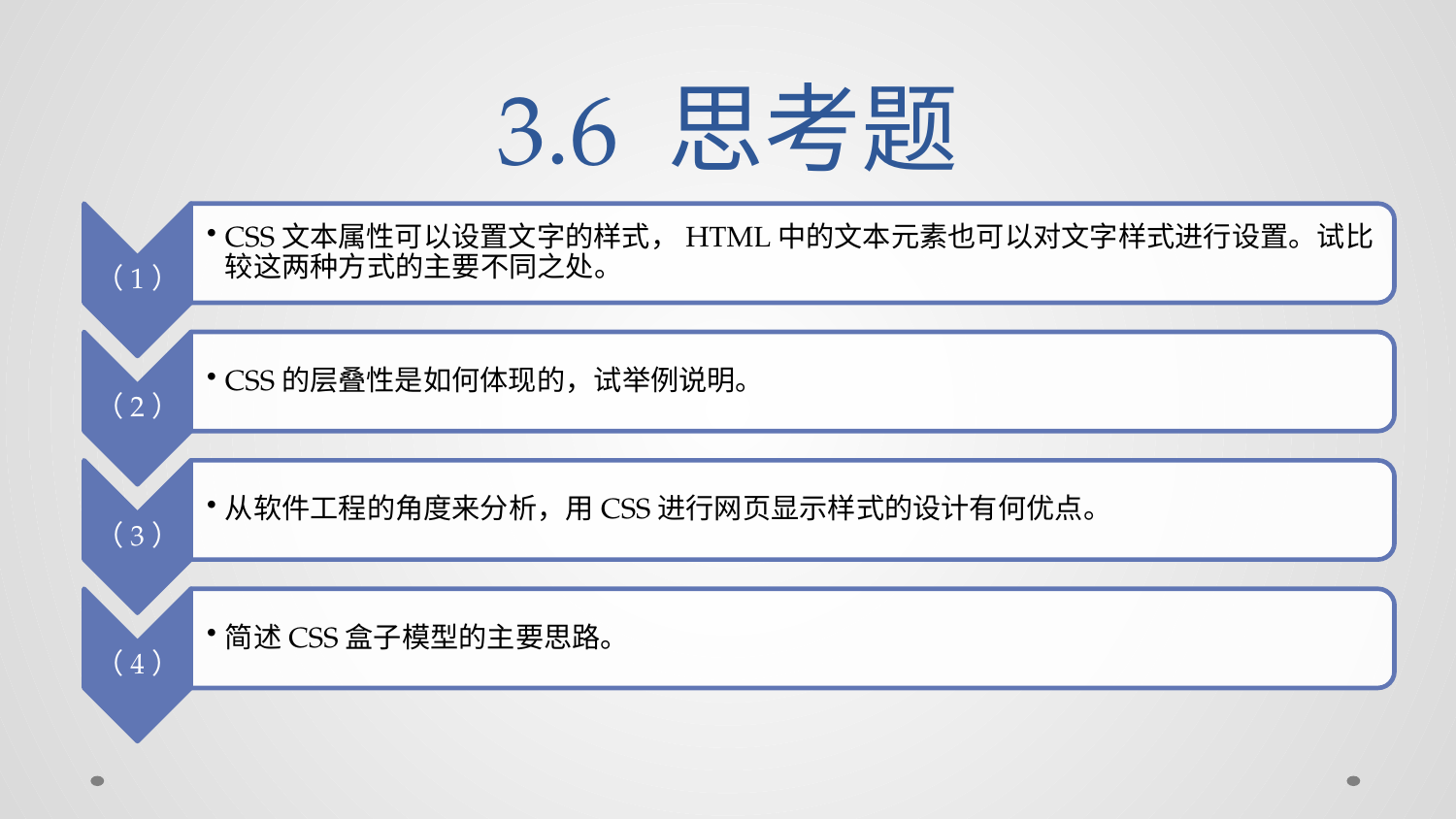

# 3.6 思考题
（1）
CSS文本属性可以设置文字的样式，HTML中的文本元素也可以对文字样式进行设置。试比较这两种方式的主要不同之处。
（2）
CSS的层叠性是如何体现的，试举例说明。
（3）
从软件工程的角度来分析，用CSS进行网页显示样式的设计有何优点。
（4）
简述CSS盒子模型的主要思路。